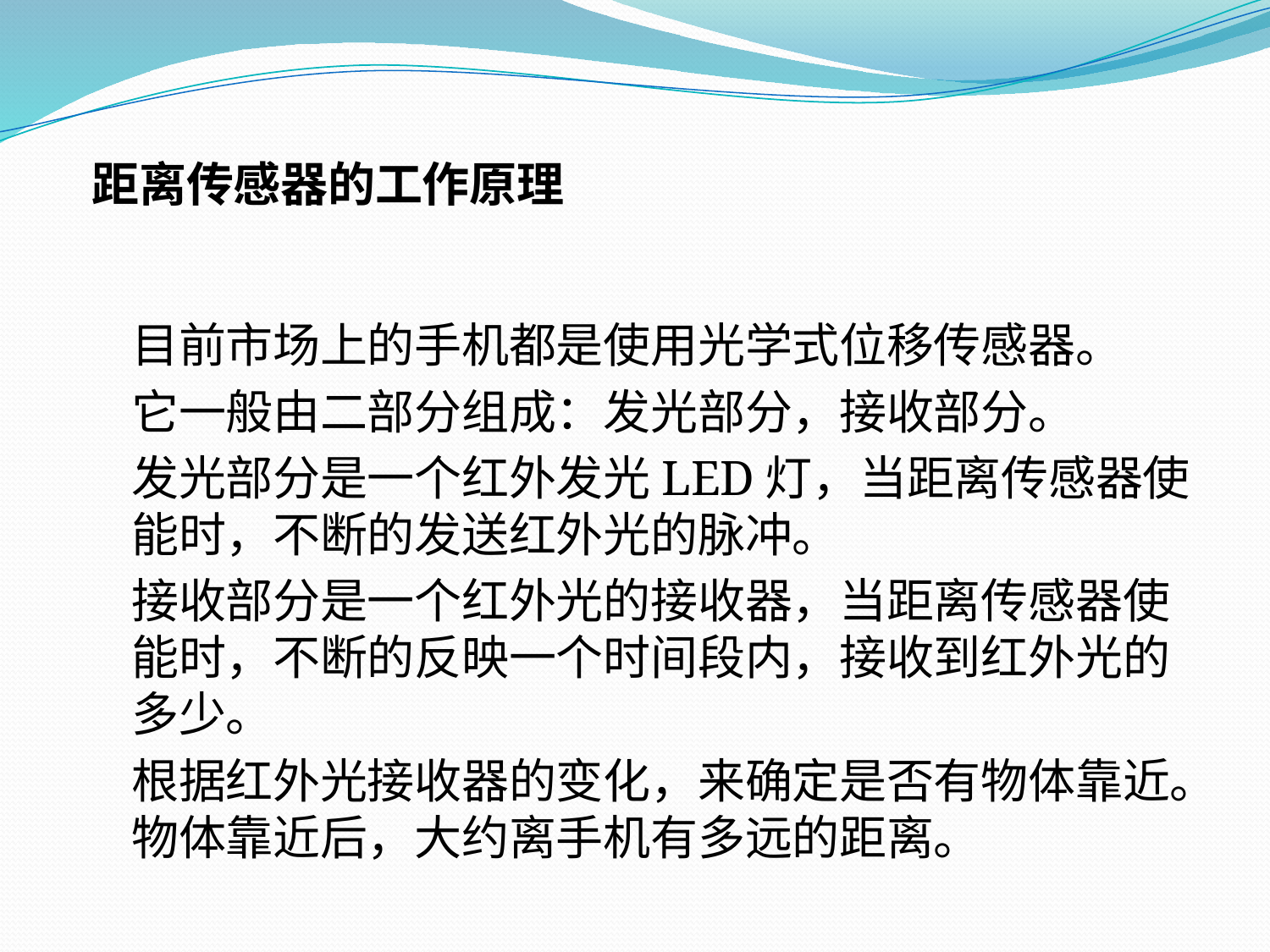

距离传感器的工作原理

		目前市场上的手机都是使用光学式位移传感器。
		它一般由二部分组成：发光部分，接收部分。
		发光部分是一个红外发光LED灯，当距离传感器使能时，不断的发送红外光的脉冲。
		接收部分是一个红外光的接收器，当距离传感器使能时，不断的反映一个时间段内，接收到红外光的多少。
		根据红外光接收器的变化，来确定是否有物体靠近。物体靠近后，大约离手机有多远的距离。